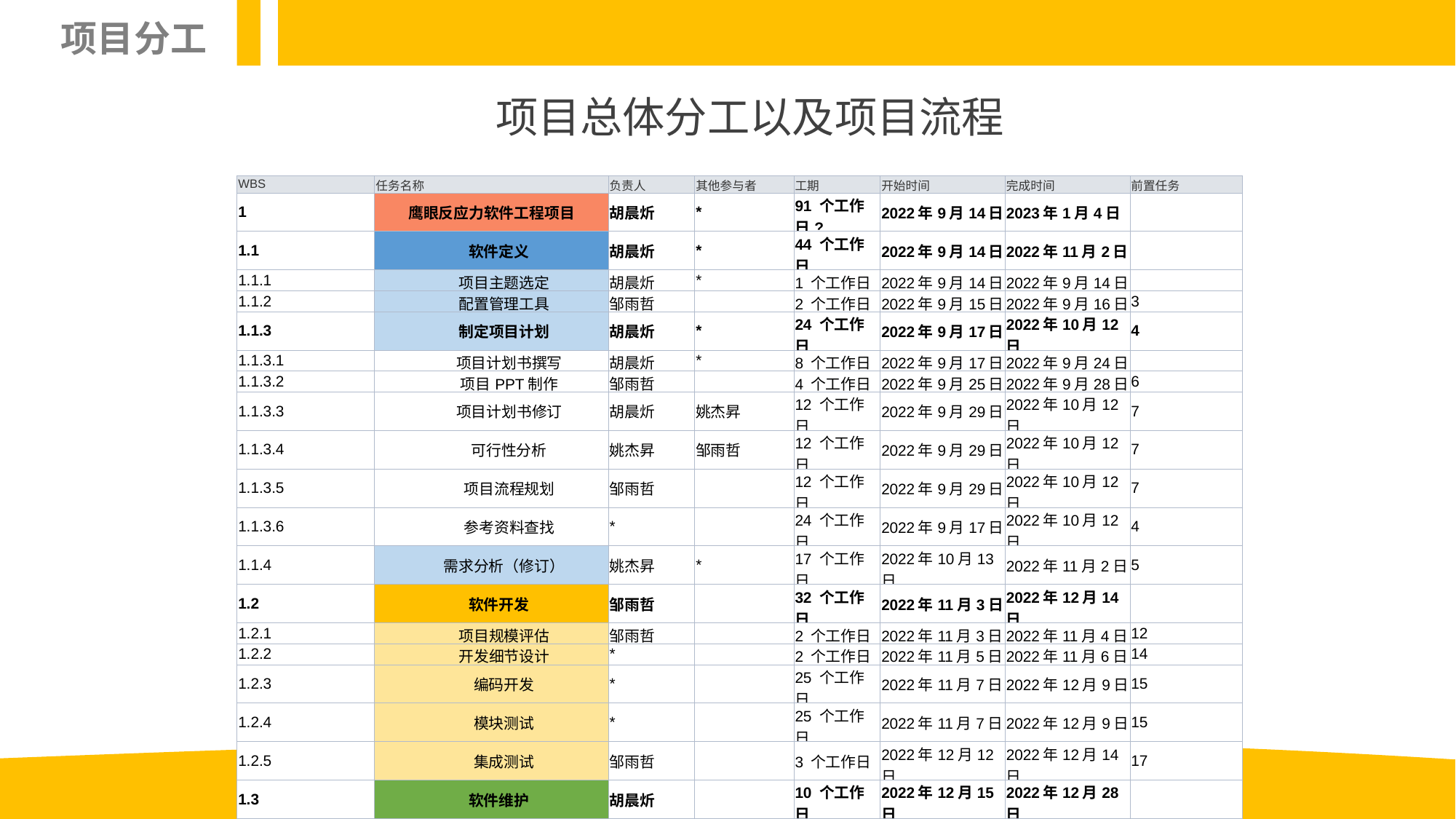

项目分工
项目总体分工以及项目流程
| WBS | 任务名称 | 负责人 | 其他参与者 | 工期 | 开始时间 | 完成时间 | 前置任务 |
| --- | --- | --- | --- | --- | --- | --- | --- |
| 1 | 鹰眼反应力软件工程项目 | 胡晨炘 | \* | 91 个工作日? | 2022年9月14日 | 2023年1月4日 |  |
| 1.1 | 软件定义 | 胡晨炘 | \* | 44 个工作日 | 2022年9月14日 | 2022年11月2日 |  |
| 1.1.1 | 项目主题选定 | 胡晨炘 | \* | 1 个工作日 | 2022年9月14日 | 2022年9月14日 |  |
| 1.1.2 | 配置管理工具 | 邹雨哲 |  | 2 个工作日 | 2022年9月15日 | 2022年9月16日 | 3 |
| 1.1.3 | 制定项目计划 | 胡晨炘 | \* | 24 个工作日 | 2022年9月17日 | 2022年10月12日 | 4 |
| 1.1.3.1 | 项目计划书撰写 | 胡晨炘 | \* | 8 个工作日 | 2022年9月17日 | 2022年9月24日 |  |
| 1.1.3.2 | 项目PPT制作 | 邹雨哲 |  | 4 个工作日 | 2022年9月25日 | 2022年9月28日 | 6 |
| 1.1.3.3 | 项目计划书修订 | 胡晨炘 | 姚杰昇 | 12 个工作日 | 2022年9月29日 | 2022年10月12日 | 7 |
| 1.1.3.4 | 可行性分析 | 姚杰昇 | 邹雨哲 | 12 个工作日 | 2022年9月29日 | 2022年10月12日 | 7 |
| 1.1.3.5 | 项目流程规划 | 邹雨哲 |  | 12 个工作日 | 2022年9月29日 | 2022年10月12日 | 7 |
| 1.1.3.6 | 参考资料查找 | \* |  | 24 个工作日 | 2022年9月17日 | 2022年10月12日 | 4 |
| 1.1.4 | 需求分析（修订） | 姚杰昇 | \* | 17 个工作日 | 2022年10月13日 | 2022年11月2日 | 5 |
| 1.2 | 软件开发 | 邹雨哲 |  | 32 个工作日 | 2022年11月3日 | 2022年12月14日 |  |
| 1.2.1 | 项目规模评估 | 邹雨哲 |  | 2 个工作日 | 2022年11月3日 | 2022年11月4日 | 12 |
| 1.2.2 | 开发细节设计 | \* |  | 2 个工作日 | 2022年11月5日 | 2022年11月6日 | 14 |
| 1.2.3 | 编码开发 | \* |  | 25 个工作日 | 2022年11月7日 | 2022年12月9日 | 15 |
| 1.2.4 | 模块测试 | \* |  | 25 个工作日 | 2022年11月7日 | 2022年12月9日 | 15 |
| 1.2.5 | 集成测试 | 邹雨哲 |  | 3 个工作日 | 2022年12月12日 | 2022年12月14日 | 17 |
| 1.3 | 软件维护 | 胡晨炘 |  | 10 个工作日 | 2022年12月15日 | 2022年12月28日 |  |
| 1.3.1 | 验收测试 | 姚杰昇 |  | 7 个工作日 | 2022年12月15日 | 2022年12月23日 | 18 |
| 1.3.2 | 修改维护 | 胡晨炘 | \* | 7 个工作日 | 2022年12月15日 | 2022年12月23日 | 18 |
| 1.3.3 | 总结报告 | 胡晨炘 | \* | 3 个工作日 | 2022年12月26日 | 2022年12月28日 | 20,21 |
| 1.4 | 软件验收 | 胡晨炘 |  | 1 个工作日? | 2023年1月4日 | 2023年1月4日 |  |
| 1.4.1 | 提交与验收 |  |  | 1 个工作日 | 2023年1月4日 | 2023年1月4日 | 21,20 |